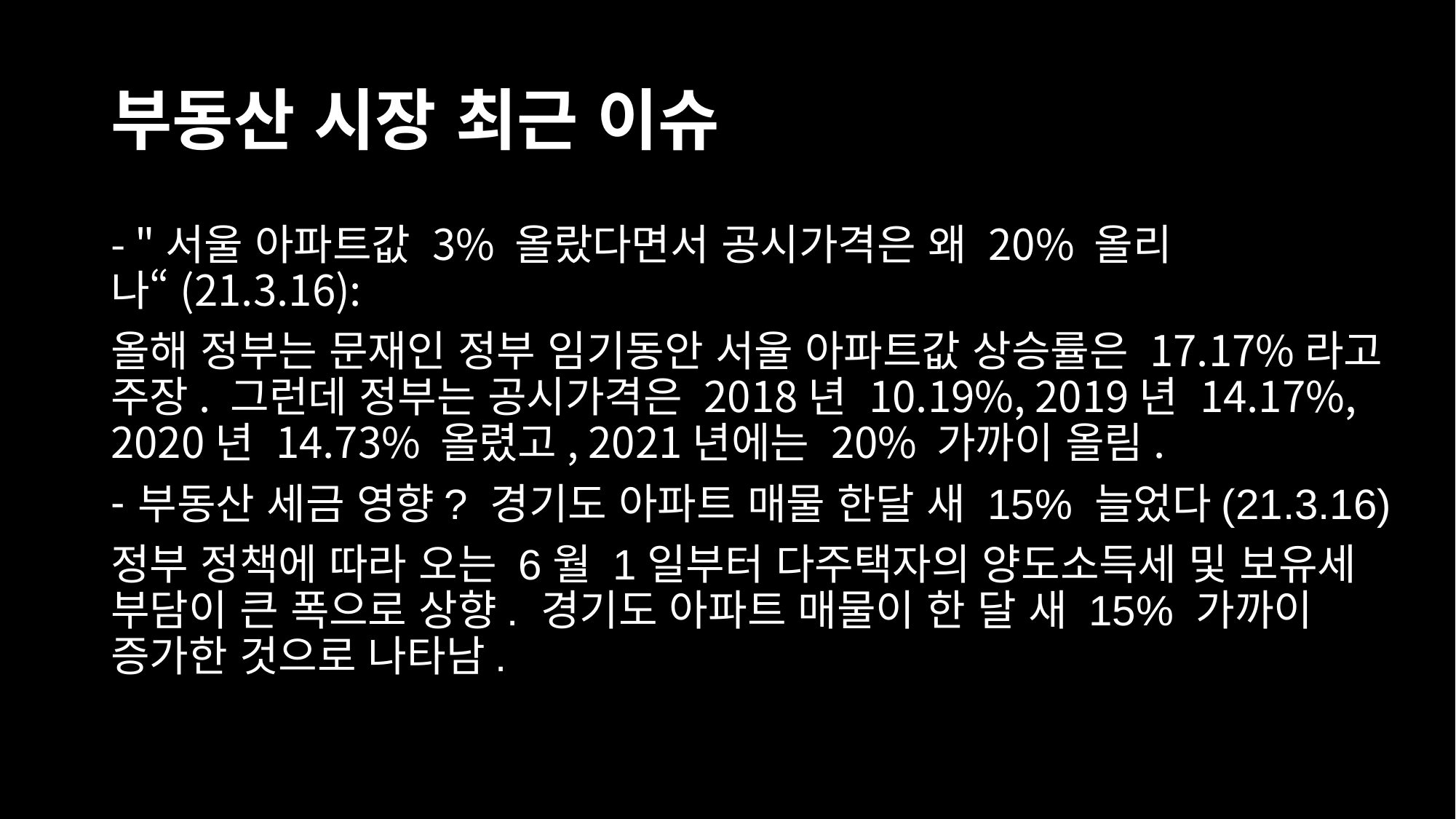

# 부동산 시장 최근 이슈
- "서울 아파트값 3% 올랐다면서 공시가격은 왜 20% 올리나“(21.3.16):
올해 정부는 문재인 정부 임기동안 서울 아파트값 상승률은 17.17%라고 주장. 그런데 정부는 공시가격은 2018년 10.19%, 2019년 14.17%, 2020년 14.73% 올렸고, 2021년에는 20% 가까이 올림.
부동산 세금 영향? 경기도 아파트 매물 한달 새 15% 늘었다(21.3.16)
정부 정책에 따라 오는 6월 1일부터 다주택자의 양도소득세 및 보유세 부담이 큰 폭으로 상향. 경기도 아파트 매물이 한 달 새 15% 가까이 증가한 것으로 나타남.
https://ssl.pstatic.net/imgstock/upload/research/industry/1615248461407.pdf